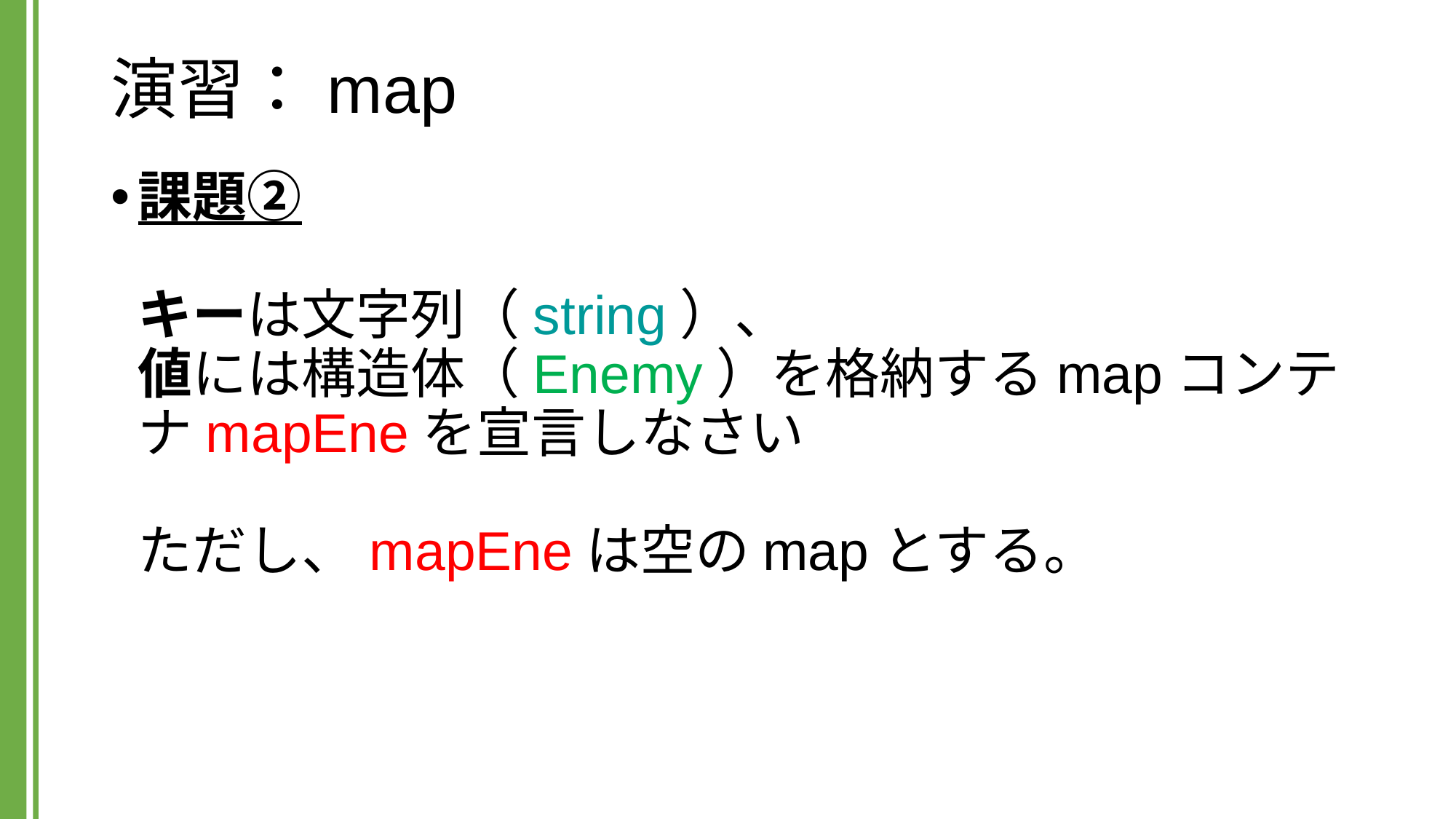

# 演習：map
課題②
キーは文字列（string）、
値には構造体（Enemy）を格納するmapコンテナmapEneを宣言しなさい
ただし、mapEneは空のmapとする。